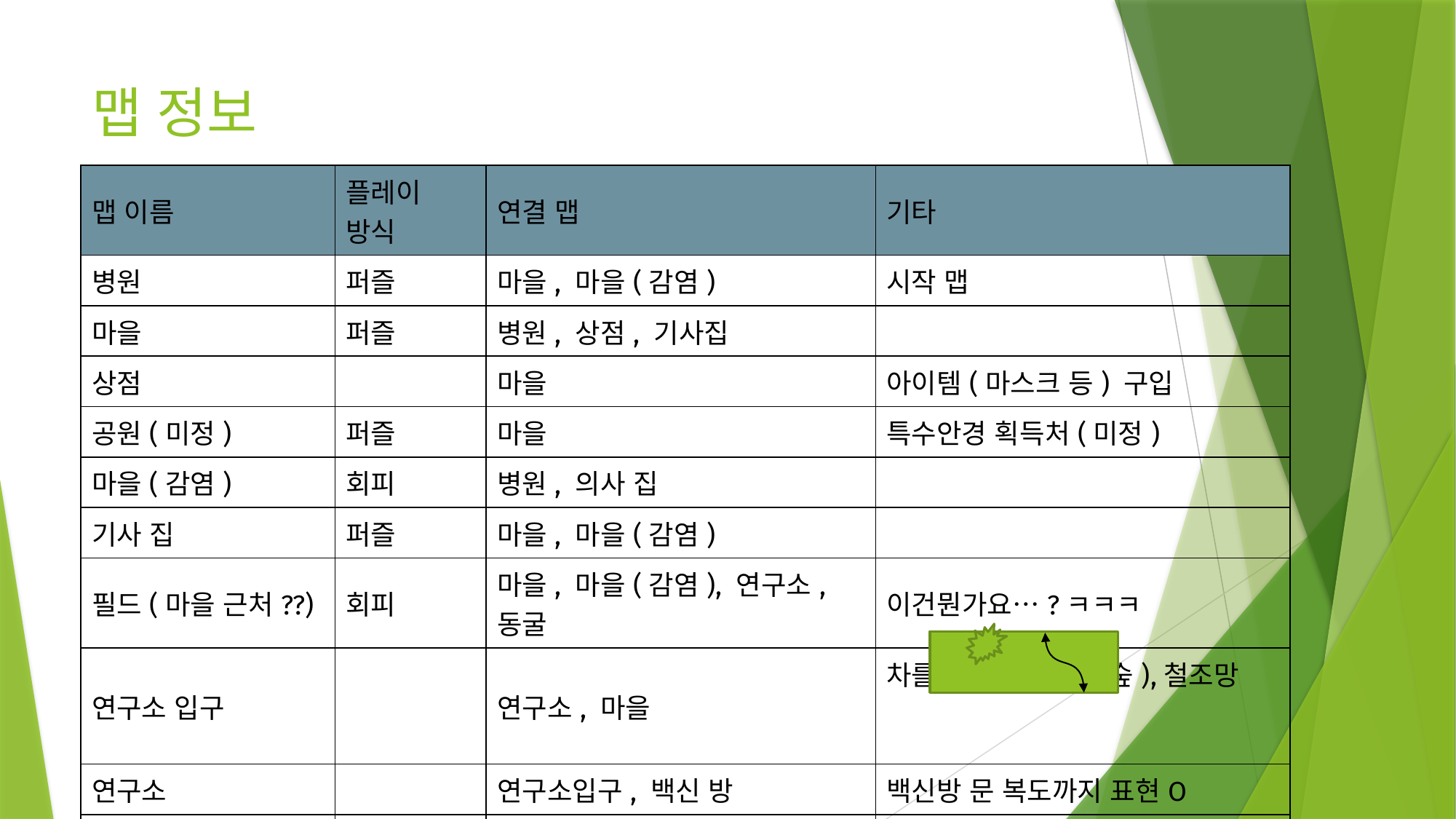

# 맵 정보
| 맵 이름 | 플레이 방식 | 연결 맵 | 기타 |
| --- | --- | --- | --- |
| 병원 | 퍼즐 | 마을, 마을(감염) | 시작 맵 |
| 마을 | 퍼즐 | 병원, 상점, 기사집 |  |
| 상점 |  | 마을 | 아이템(마스크 등) 구입 |
| 공원(미정) | 퍼즐 | 마을 | 특수안경 획득처(미정) |
| 마을(감염) | 회피 | 병원, 의사 집 |  |
| 기사 집 | 퍼즐 | 마을, 마을(감염) |  |
| 필드(마을 근처??) | 회피 | 마을, 마을(감염), 연구소, 동굴 | 이건뭔가요…?ㅋㅋㅋ |
| 연구소 입구 |  | 연구소, 마을 | 차를 댈 만한 곳(풀숲),철조망 |
| 연구소 |  | 연구소입구, 백신 방 | 백신방 문 복도까지 표현O |
| 백신방 |  | 연구소 |  |